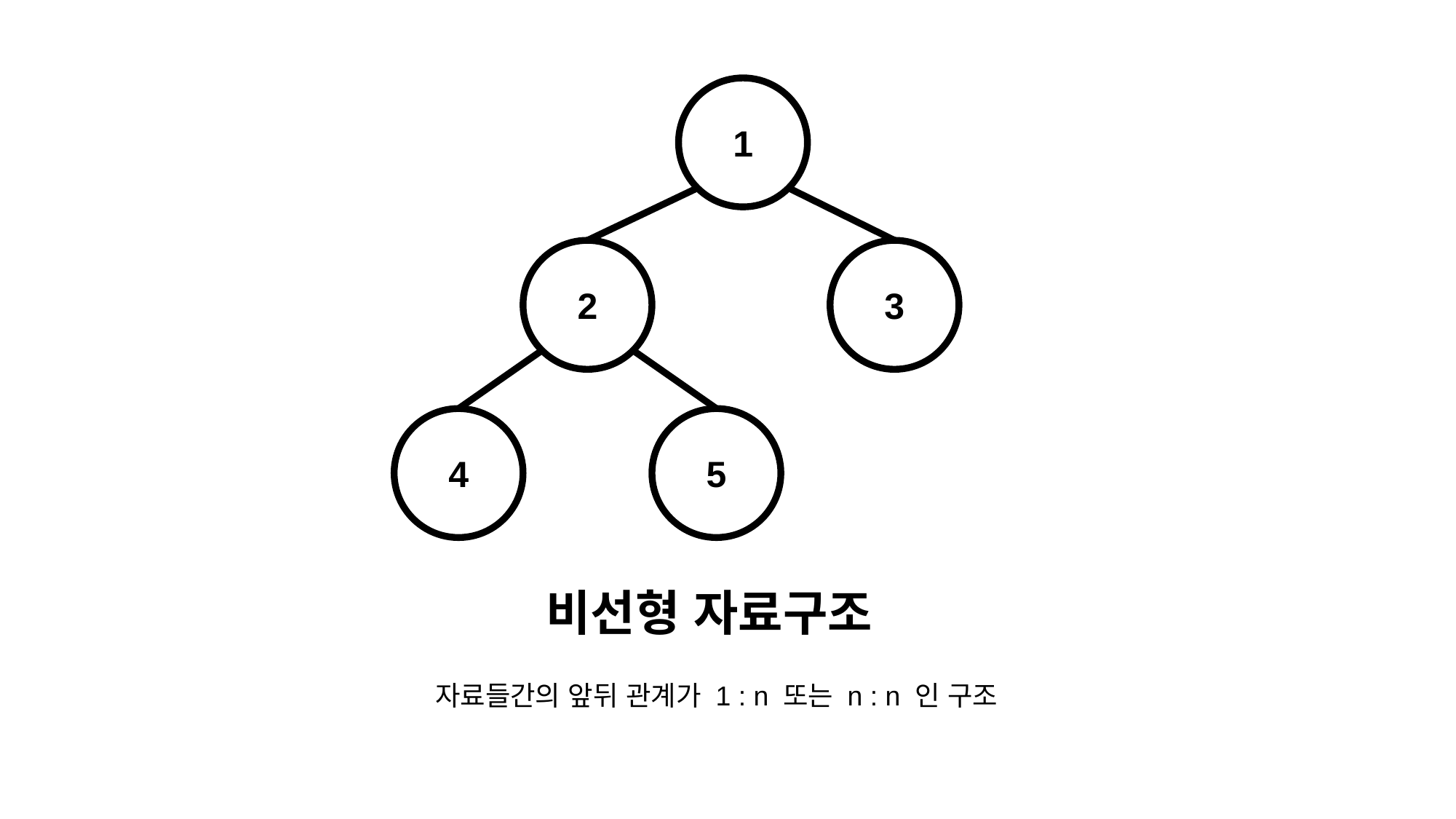

1
2
3
4
5
비선형 자료구조
자료들간의 앞뒤 관계가 1 : n 또는 n : n 인 구조